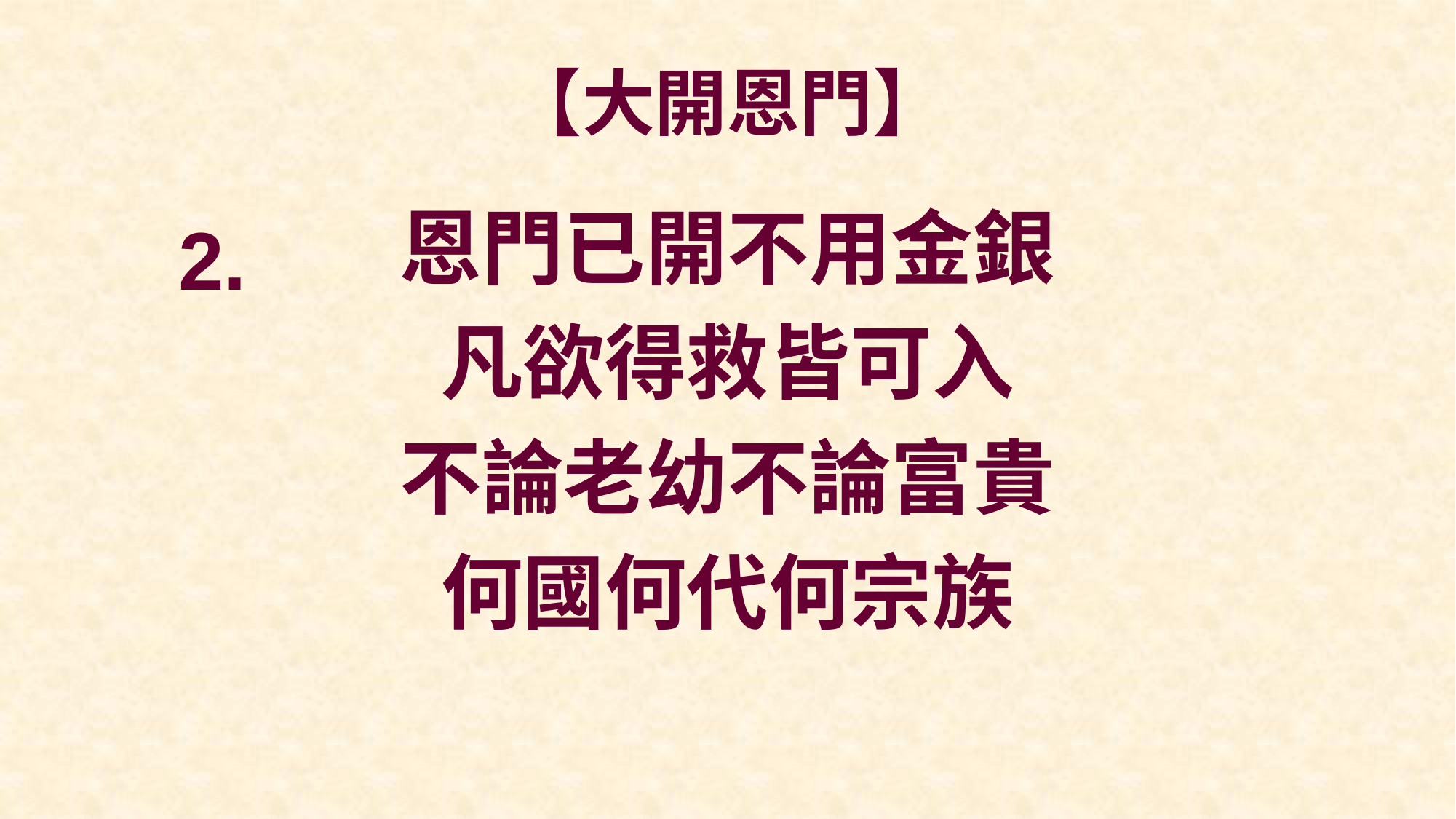

# 【大開恩門】
恩門已開不用金銀
凡欲得救皆可入
不論老幼不論富貴
何國何代何宗族
2.